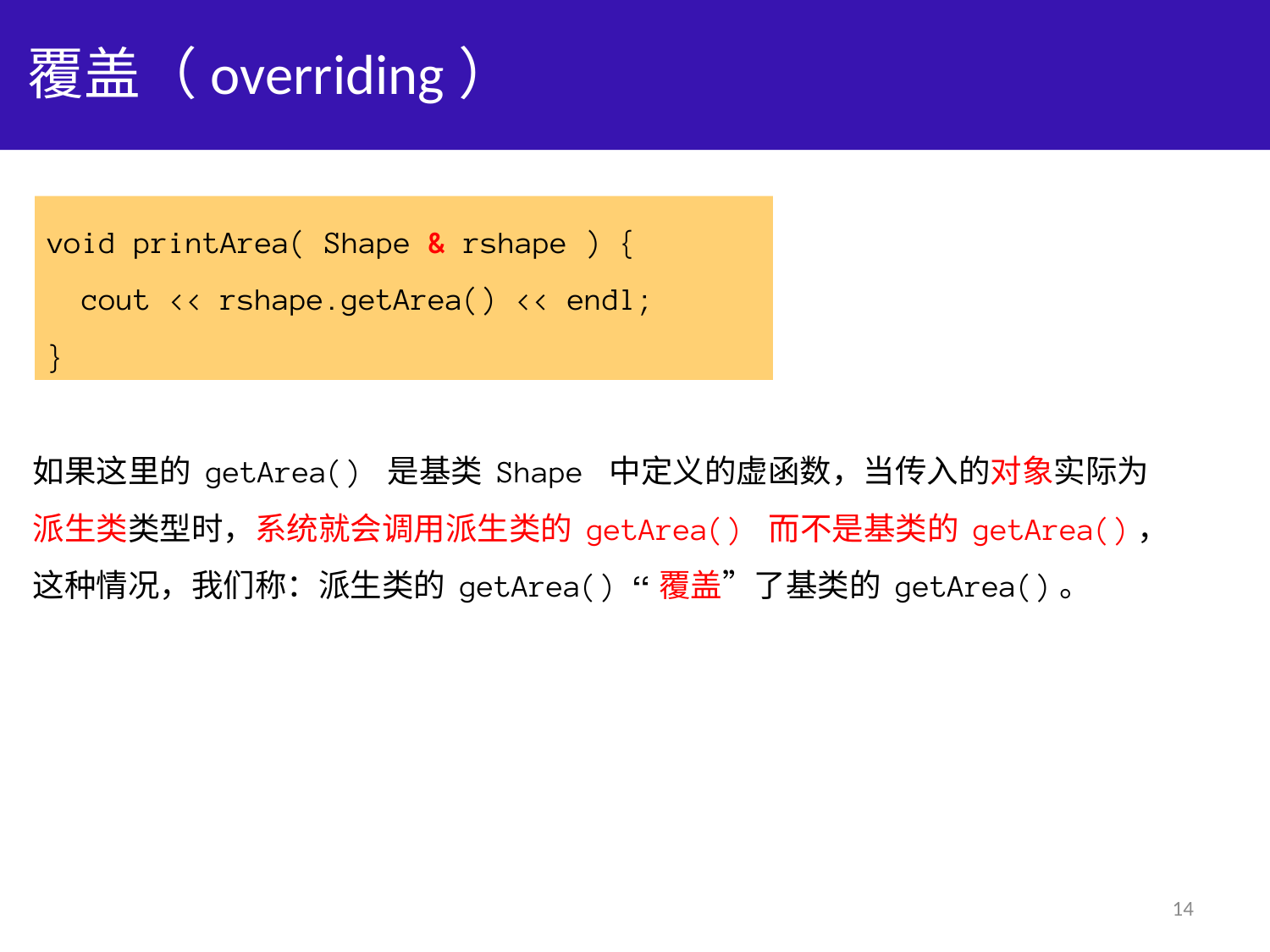

# 覆盖（overriding）
void printArea( Shape & rshape ) {
  cout << rshape.getArea() << endl;
}
如果这里的 getArea() 是基类 Shape 中定义的虚函数，当传入的对象实际为
派生类类型时，系统就会调用派生类的 getArea() 而不是基类的 getArea()，
这种情况，我们称：派生类的 getArea() “覆盖”了基类的 getArea()。

14